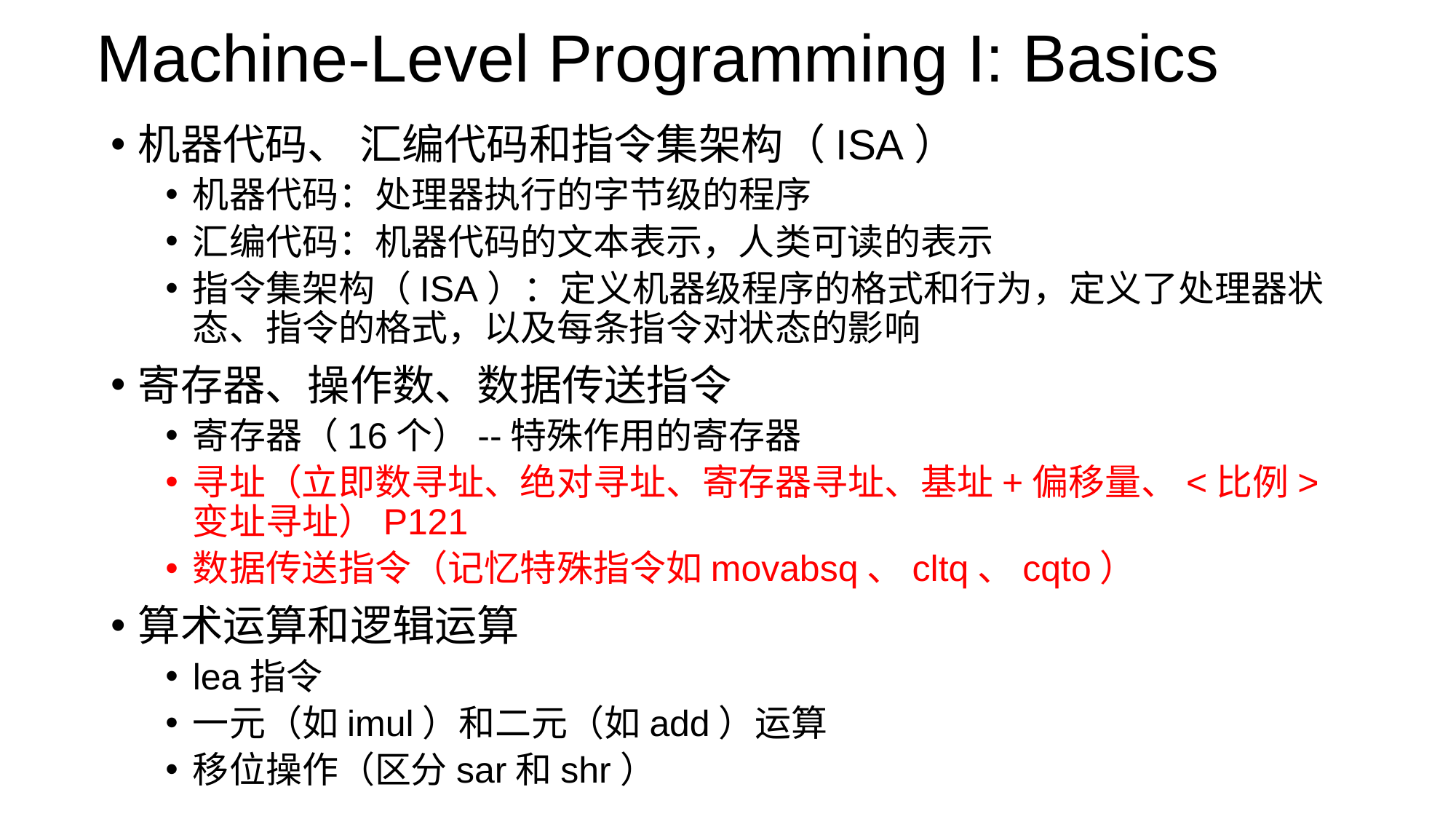

# Machine-Level Programming I: Basics
机器代码、 汇编代码和指令集架构（ISA）
机器代码：处理器执行的字节级的程序
汇编代码：机器代码的文本表示，人类可读的表示
指令集架构（ISA）：定义机器级程序的格式和行为，定义了处理器状态、指令的格式，以及每条指令对状态的影响
寄存器、操作数、数据传送指令
寄存器（16个）--特殊作用的寄存器
寻址（立即数寻址、绝对寻址、寄存器寻址、基址+偏移量、<比例>变址寻址）P121
数据传送指令（记忆特殊指令如movabsq、cltq、cqto）
算术运算和逻辑运算
lea指令
一元（如imul）和二元（如add）运算
移位操作（区分sar和shr）